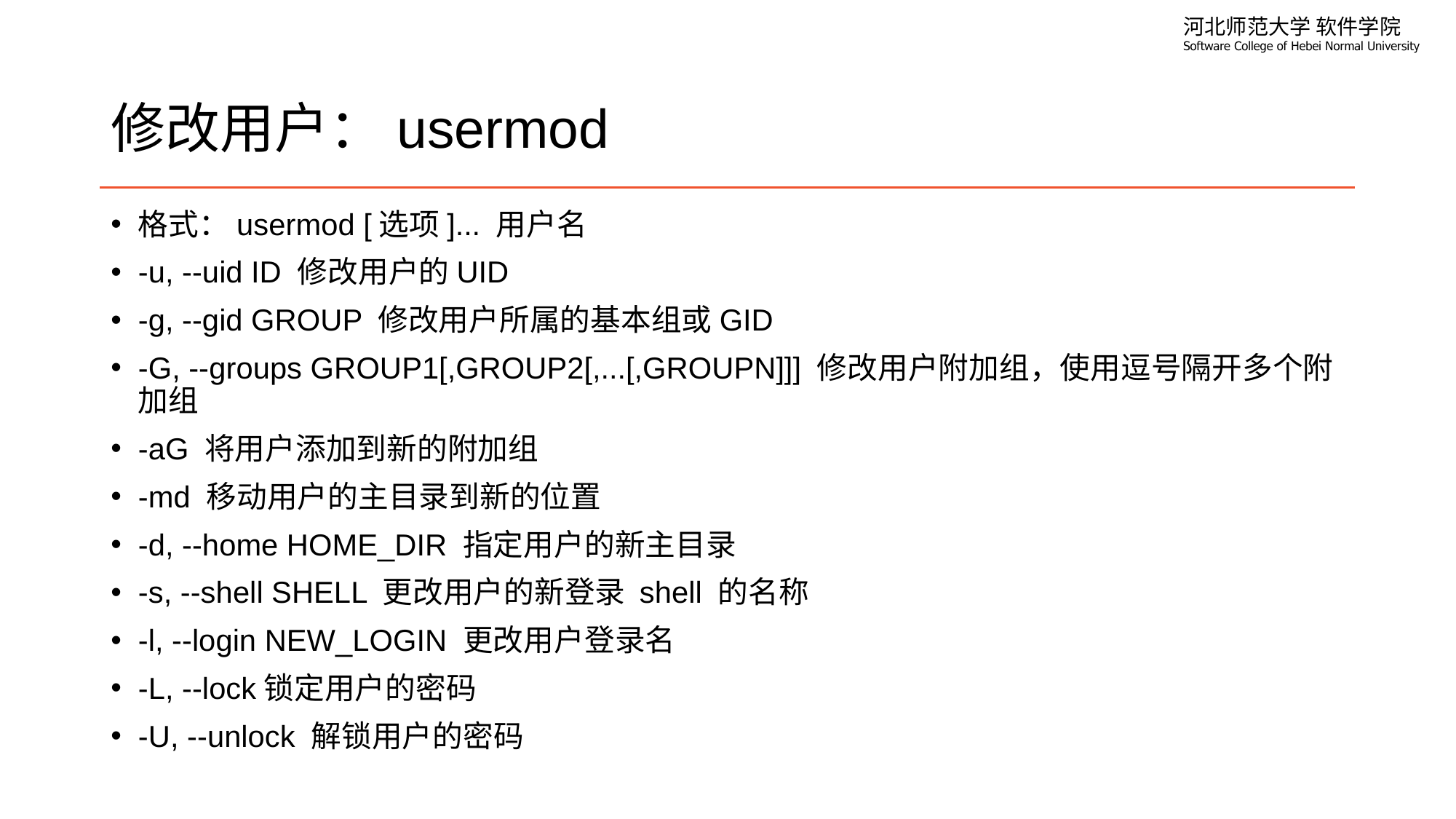

# 修改用户：usermod
格式：usermod [选项]... 用户名
-u, --uid ID 修改用户的UID
-g, --gid GROUP 修改用户所属的基本组或GID
-G, --groups GROUP1[,GROUP2[,...[,GROUPN]]] 修改用户附加组，使用逗号隔开多个附加组
-aG 将用户添加到新的附加组
-md 移动用户的主目录到新的位置
-d, --home HOME_DIR 指定用户的新主目录
-s, --shell SHELL 更改用户的新登录 shell 的名称
-l, --login NEW_LOGIN 更改用户登录名
-L, --lock锁定用户的密码
-U, --unlock 解锁用户的密码